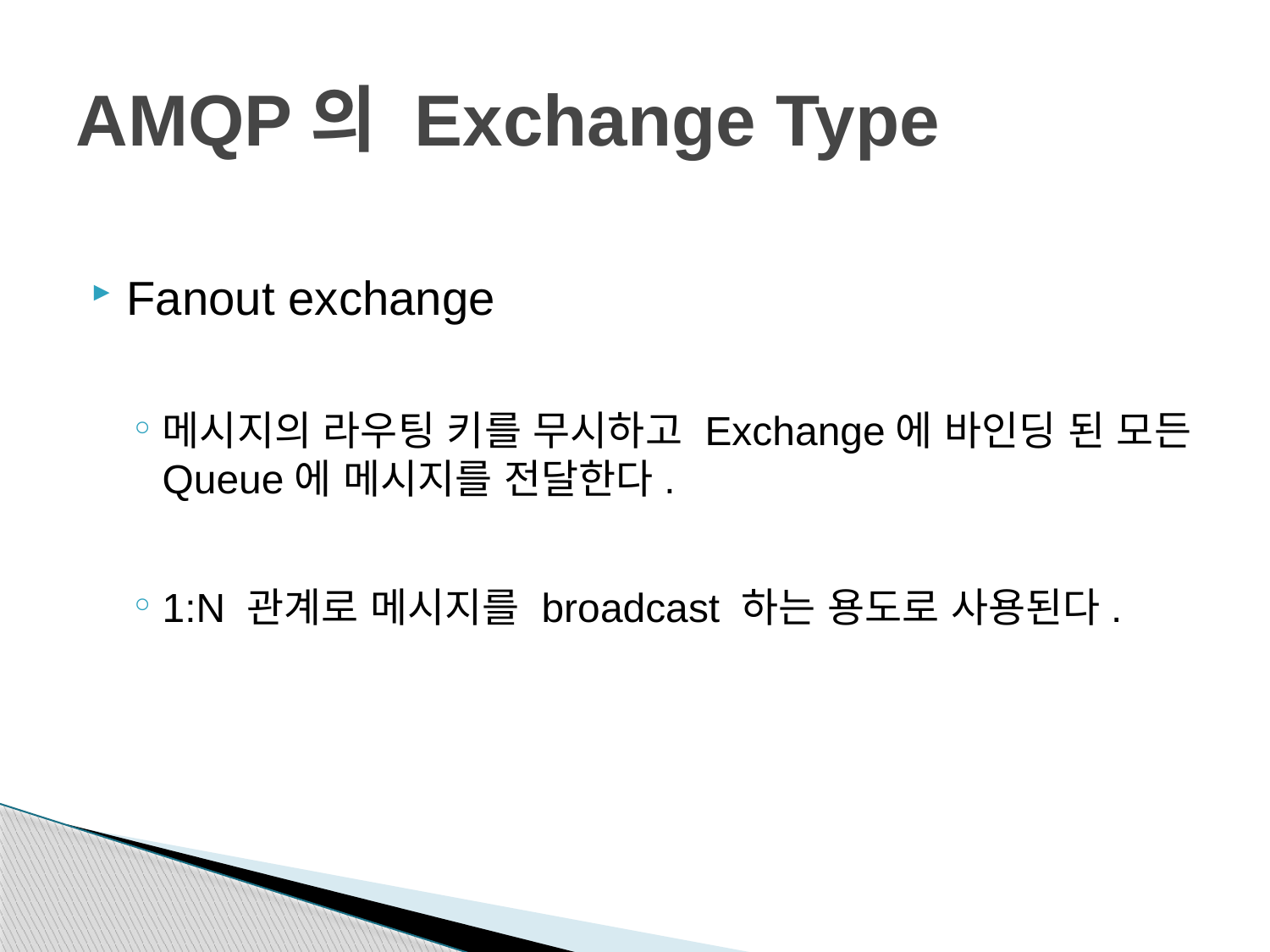

# AMQP의 Exchange Type

Fanout exchange

메시지의 라우팅 키를 무시하고 Exchange에 바인딩 된 모든 Queue에 메시지를 전달한다.

1:N 관계로 메시지를 broadcast 하는 용도로 사용된다.